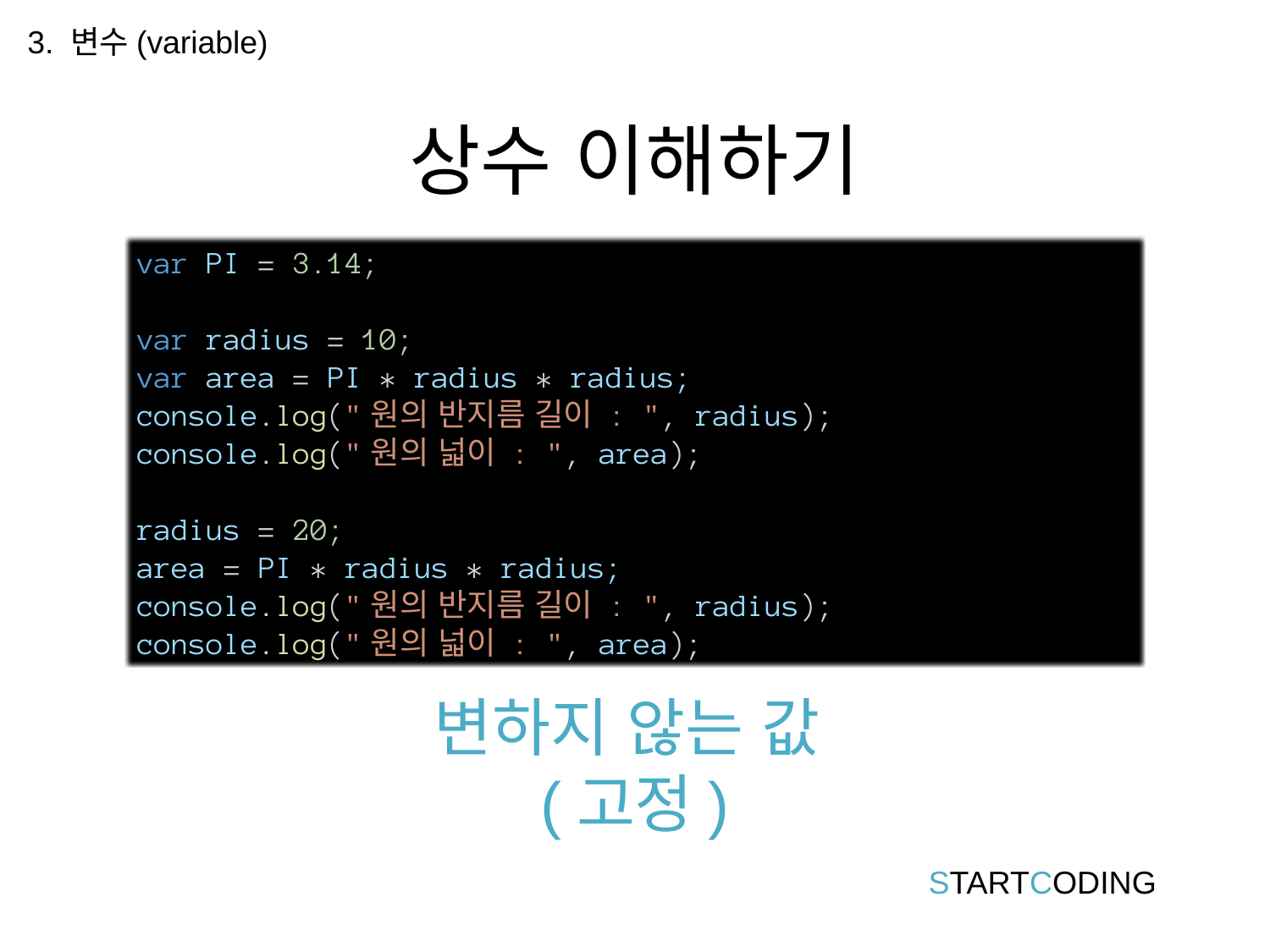

3. 변수(variable)
# 상수 이해하기
var PI = 3.14;
var radius = 10;
var area = PI * radius * radius;
console.log("원의 반지름 길이 : ", radius);
console.log("원의 넓이 : ", area);
radius = 20;
area = PI * radius * radius;
console.log("원의 반지름 길이 : ", radius);
console.log("원의 넓이 : ", area);

변하지 않는 값(고정)
STARTCODING